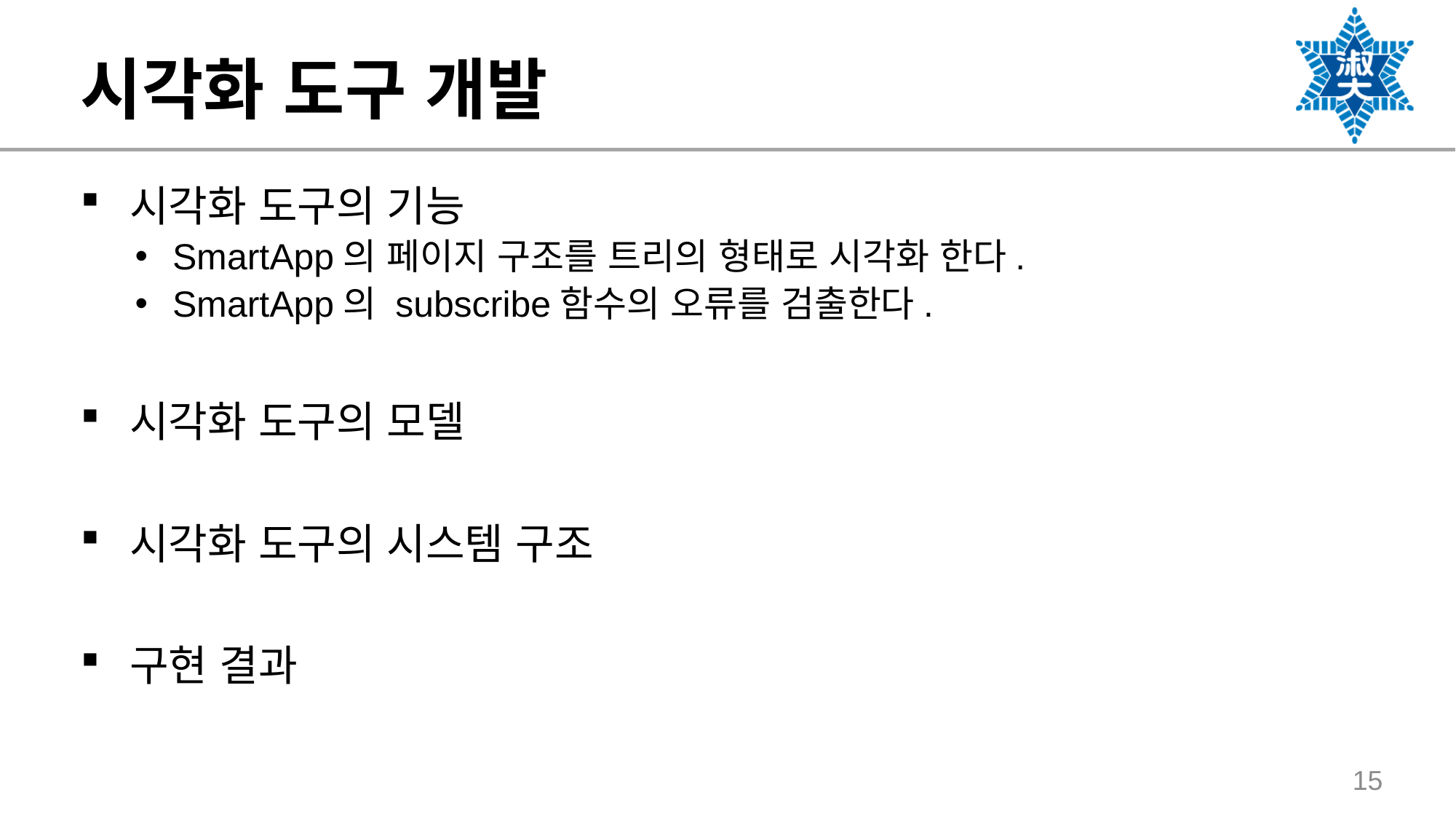

# 시각화 도구 개발
 시각화 도구의 기능
 SmartApp의 페이지 구조를 트리의 형태로 시각화 한다.
 SmartApp의 subscribe함수의 오류를 검출한다.

 시각화 도구의 모델

 시각화 도구의 시스템 구조

 구현 결과

15